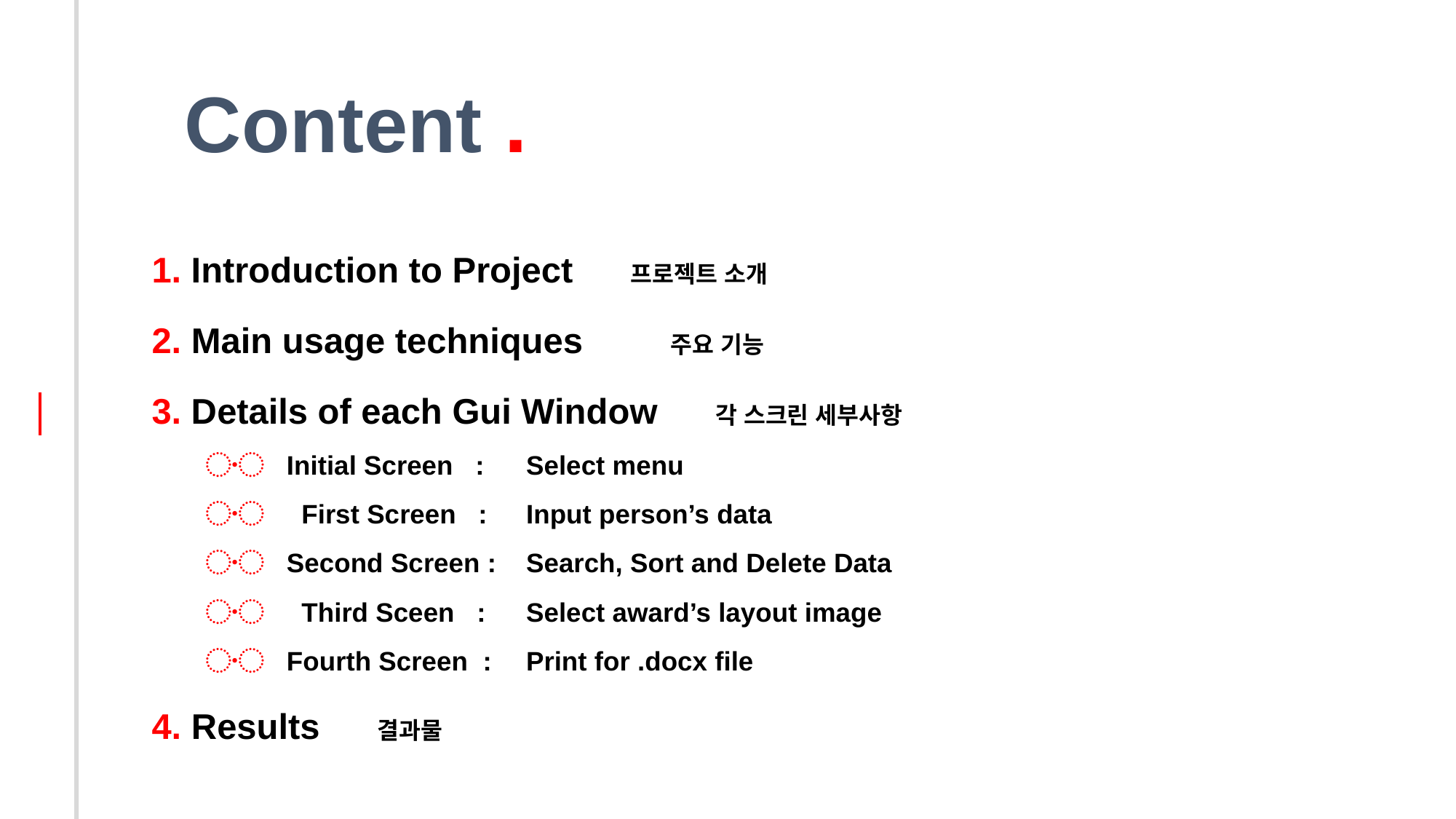

Content .
1. Introduction to Project     프로젝트 소개
2. Main usage techniques        주요 기능
3. Details of each Gui Window     각 스크린 세부사항
〮  Initial Screen   :  	Select menu
〮    First Screen   :  	Input person’s data
〮  Second Screen :	Search, Sort and Delete Data
〮    Third Sceen   :	Select award’s layout image
〮  Fourth Screen  :	Print for .docx file
4. Results     결과물